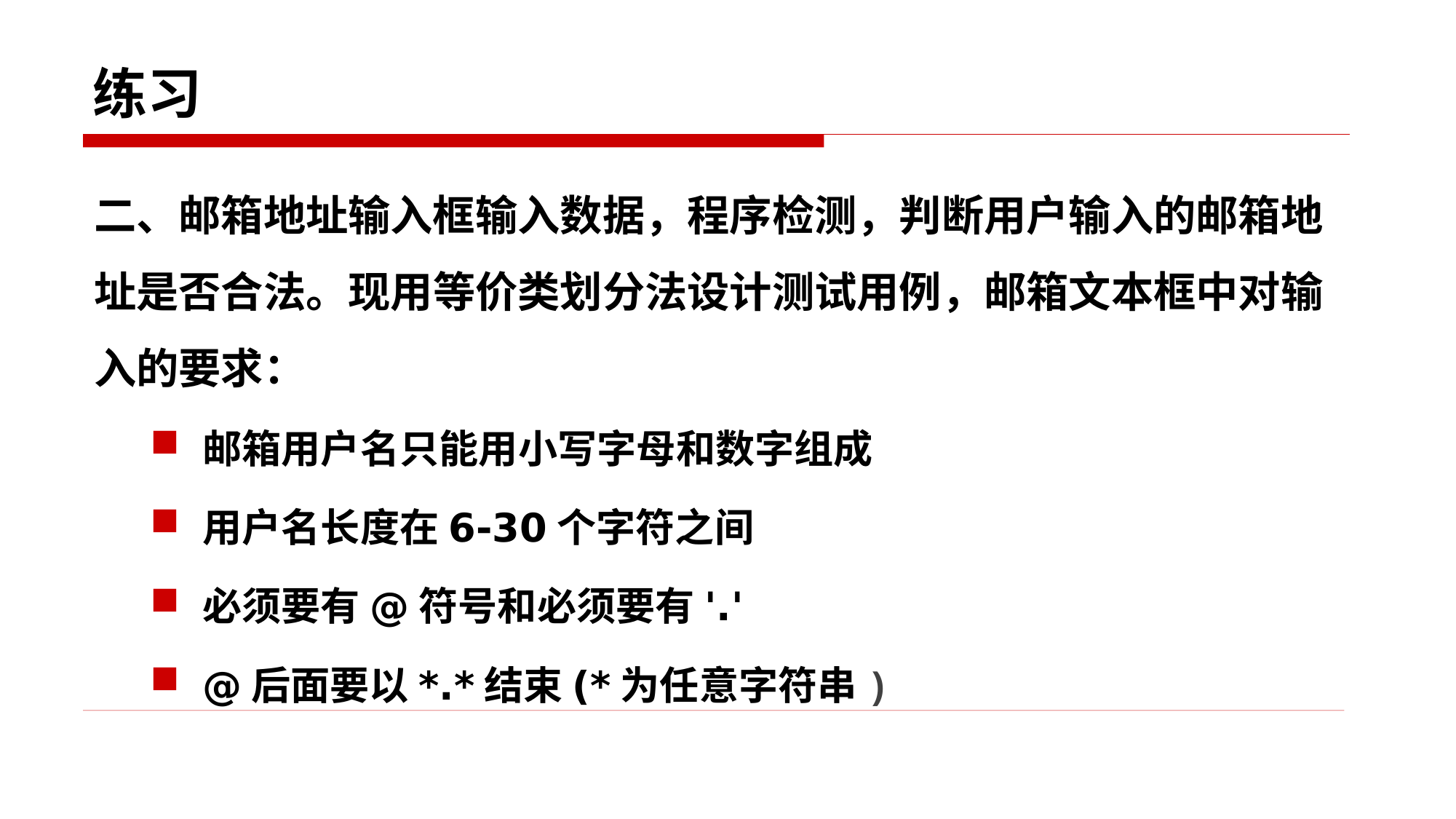

# 练习
二、邮箱地址输入框输入数据，程序检测，判断用户输入的邮箱地址是否合法。现用等价类划分法设计测试用例，邮箱文本框中对输入的要求：
邮箱用户名只能用小写字母和数字组成
用户名长度在6-30个字符之间
必须要有@符号和必须要有'.'
@后面要以*.*结束(*为任意字符串)